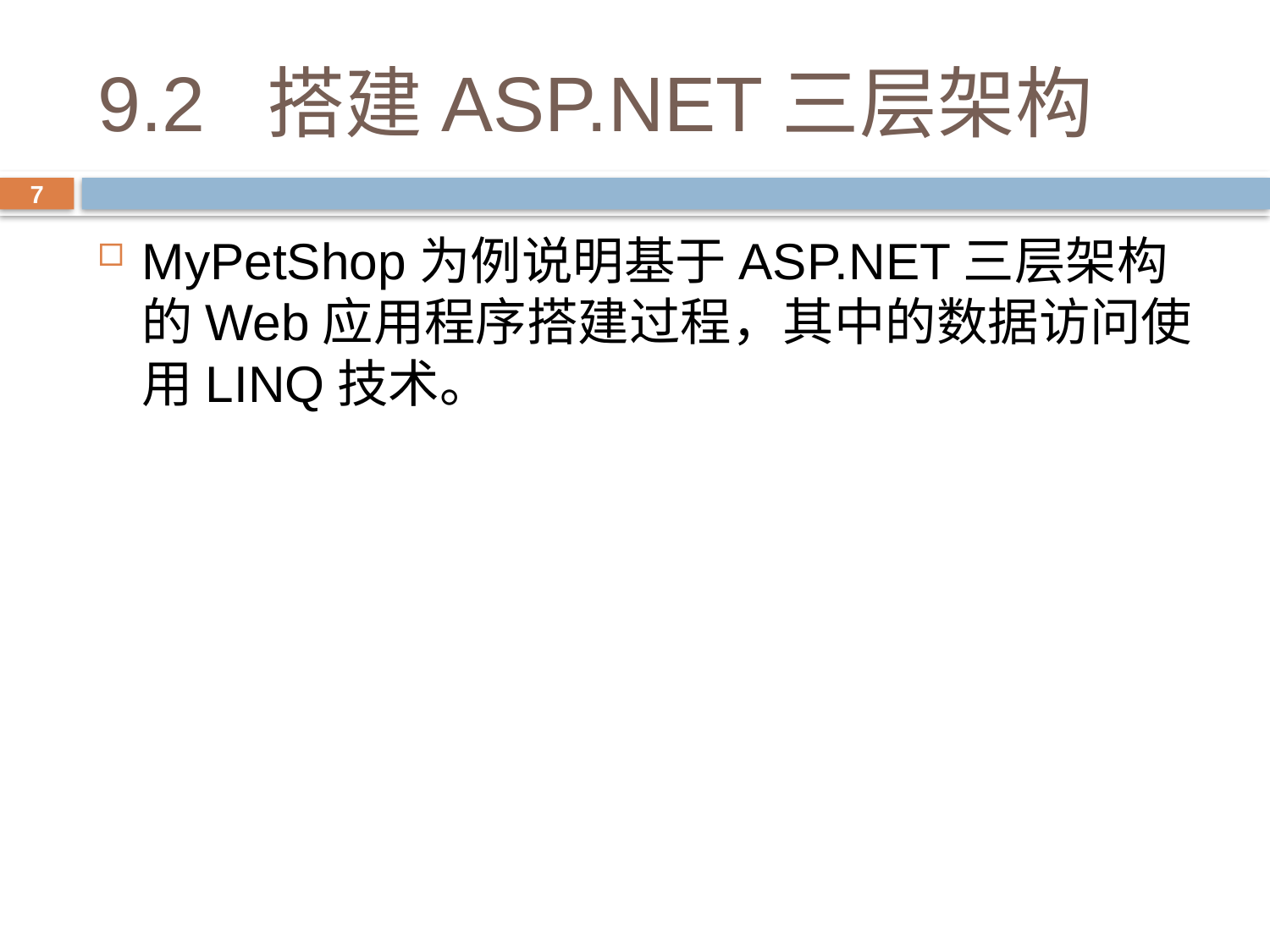

# 9.2  搭建ASP.NET三层架构
7
MyPetShop为例说明基于ASP.NET三层架构的Web应用程序搭建过程，其中的数据访问使用LINQ技术。